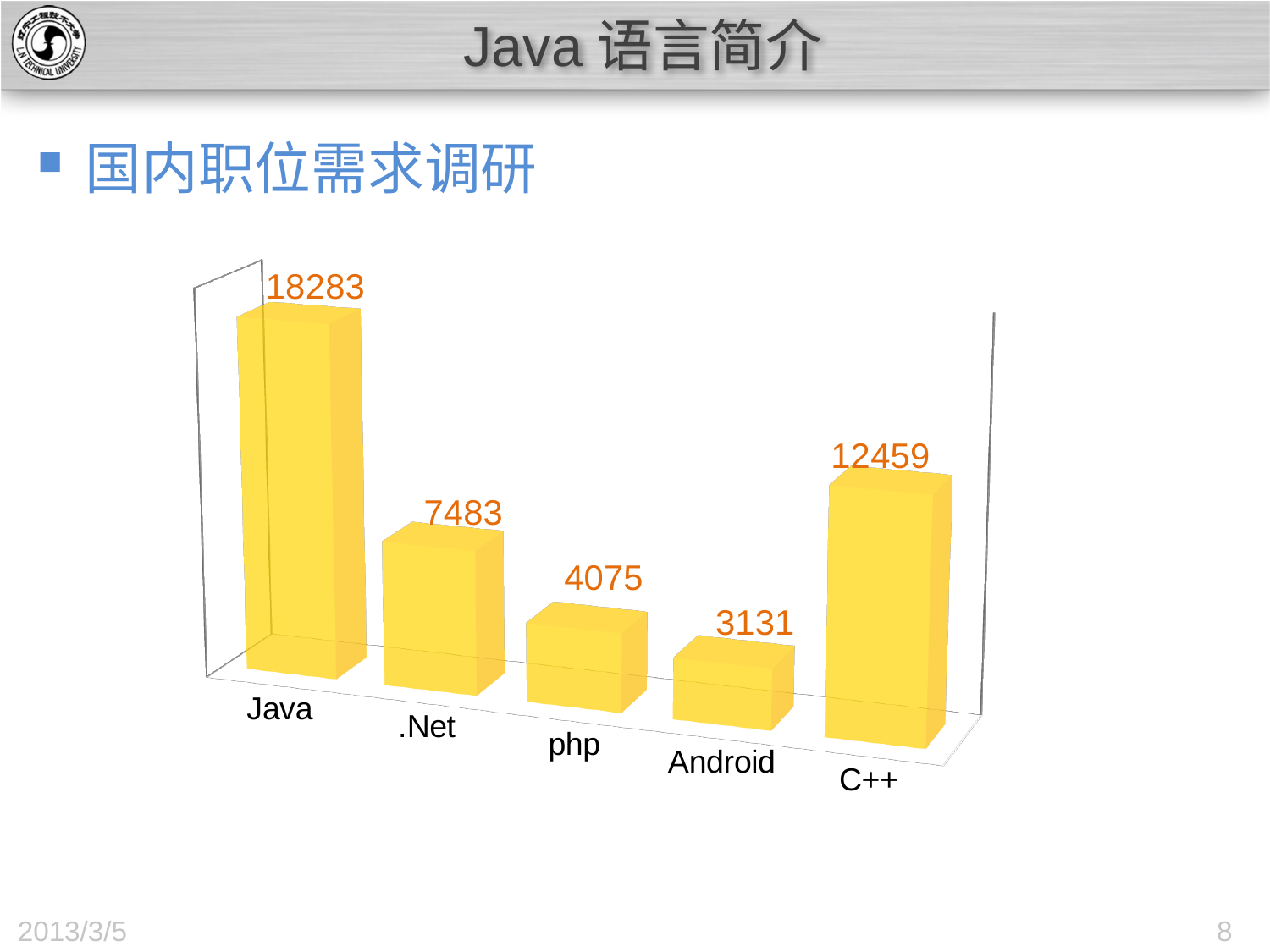

# Java语言简介
国内职位需求调研

[unsupported chart]

2013/3/5
8